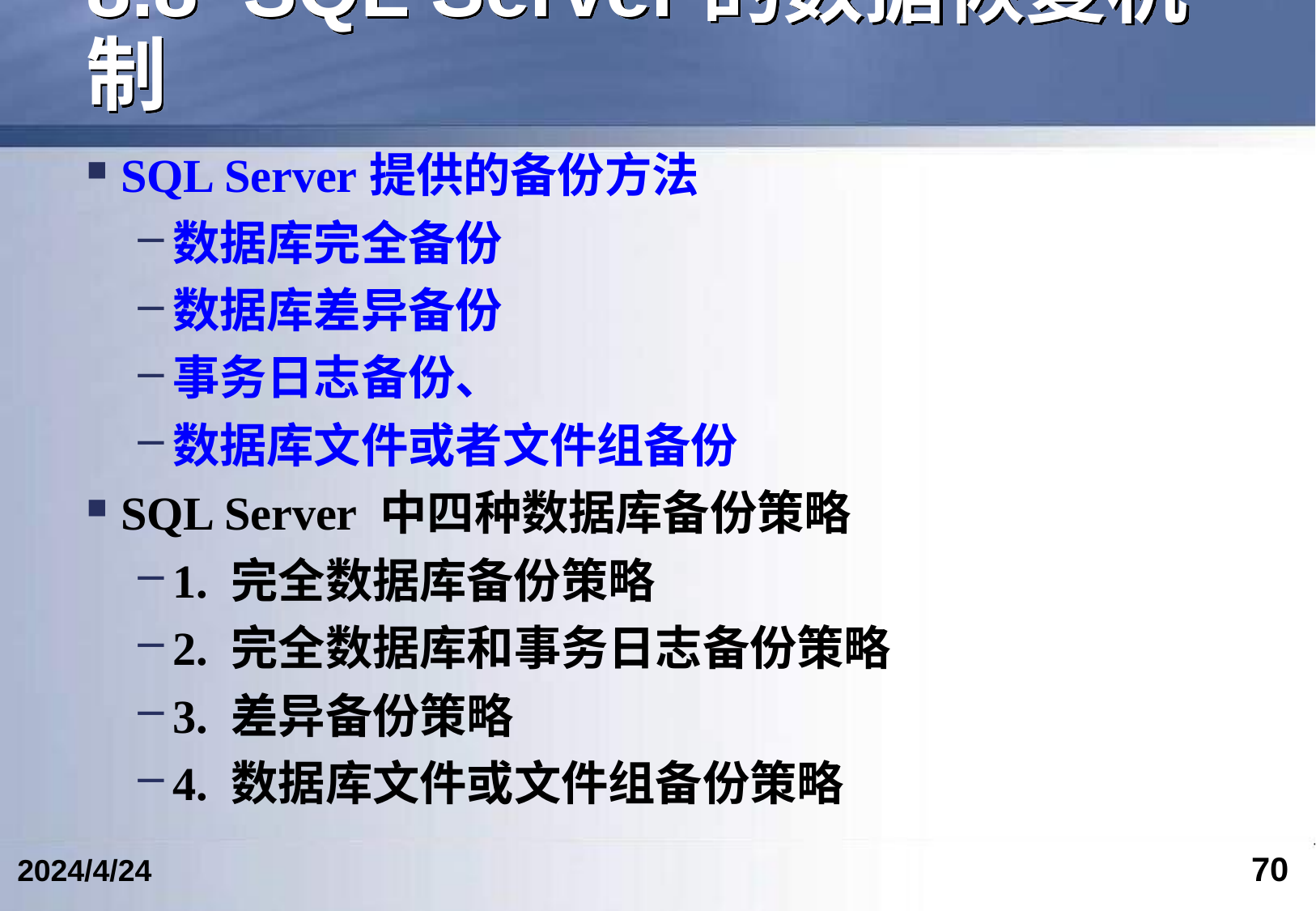

# 8.8  SQL Server的数据恢复机制
SQL Server提供的备份方法
数据库完全备份
数据库差异备份
事务日志备份、
数据库文件或者文件组备份
SQL Server 中四种数据库备份策略
1. 完全数据库备份策略
2. 完全数据库和事务日志备份策略
3. 差异备份策略
4. 数据库文件或文件组备份策略
70
2024/4/24